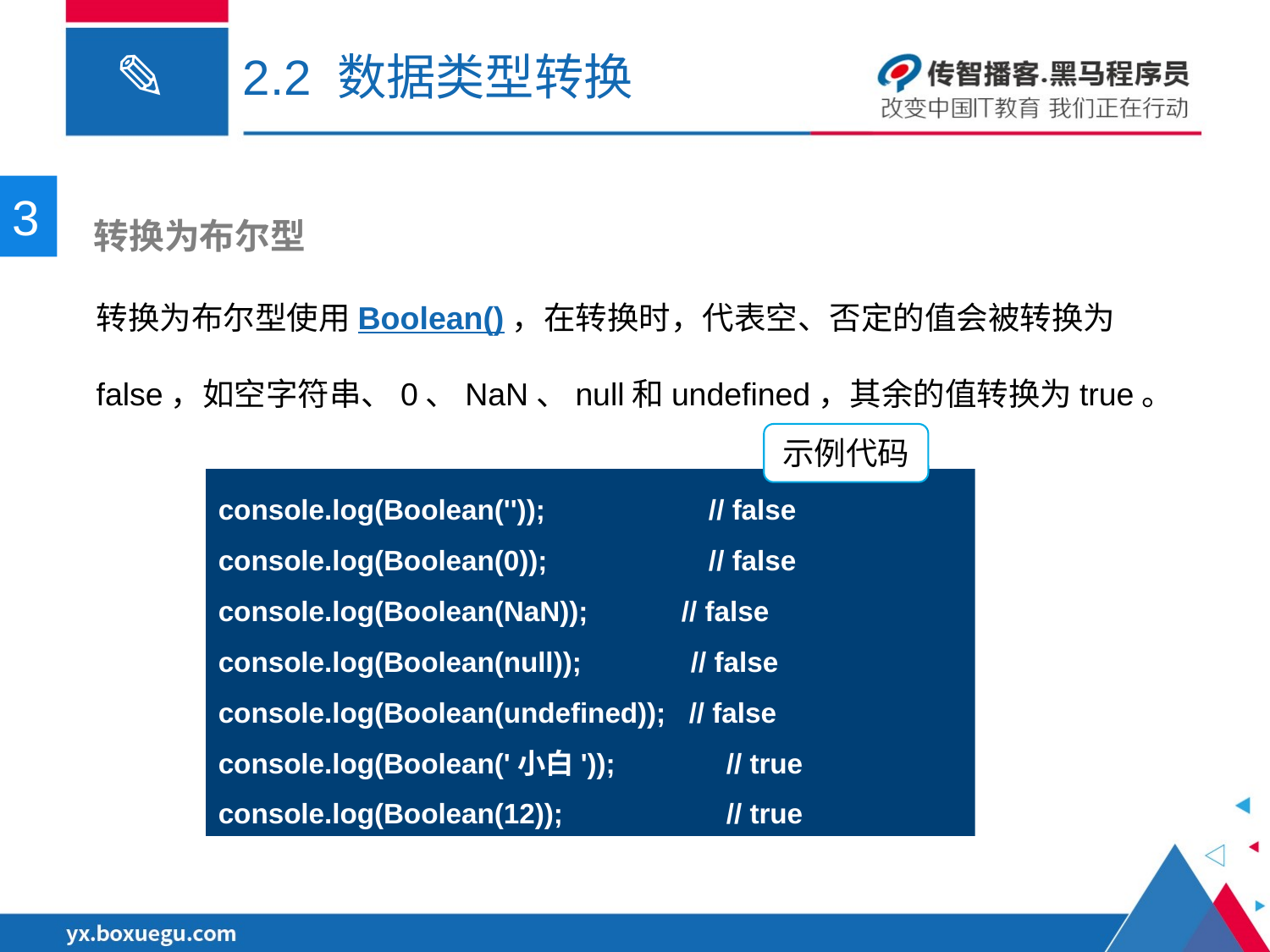

# 2.2 数据类型转换

3
  转换为布尔型
转换为布尔型使用Boolean()，在转换时，代表空、否定的值会被转换为false，如空字符串、0、NaN、null和undefined，其余的值转换为true。
示例代码
console.log(Boolean(''));	              // false
console.log(Boolean(0));	              // false
console.log(Boolean(NaN));            // false
console.log(Boolean(null));              // false
console.log(Boolean(undefined));   // false
console.log(Boolean('小白'));	// true
console.log(Boolean(12));		// true